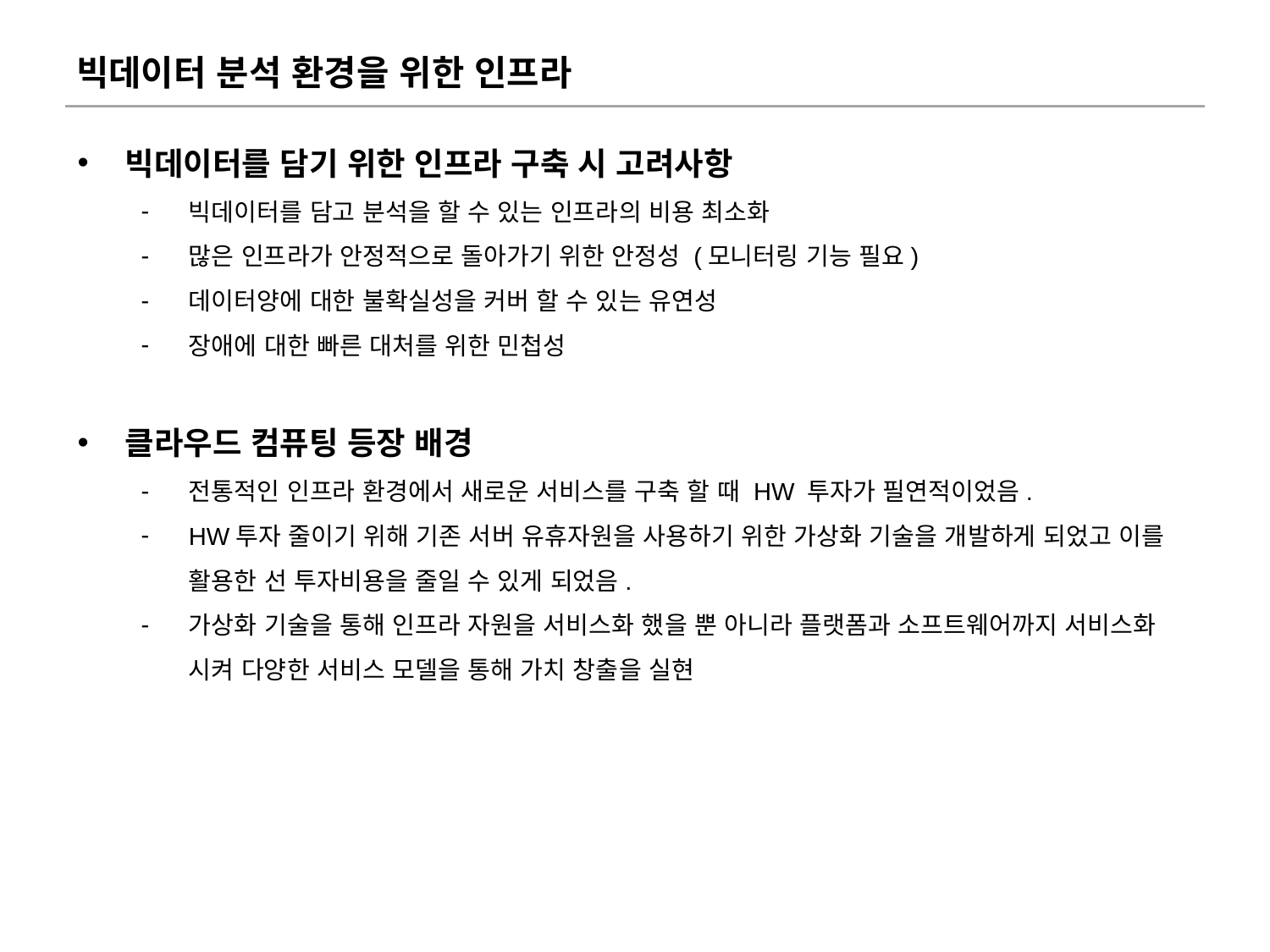

# 빅데이터 분석 환경을 위한 인프라
빅데이터를 담기 위한 인프라 구축 시 고려사항
빅데이터를 담고 분석을 할 수 있는 인프라의 비용 최소화
많은 인프라가 안정적으로 돌아가기 위한 안정성 (모니터링 기능 필요)
데이터양에 대한 불확실성을 커버 할 수 있는 유연성
장애에 대한 빠른 대처를 위한 민첩성

클라우드 컴퓨팅 등장 배경
전통적인 인프라 환경에서 새로운 서비스를 구축 할 때 HW 투자가 필연적이었음.
HW투자 줄이기 위해 기존 서버 유휴자원을 사용하기 위한 가상화 기술을 개발하게 되었고 이를 활용한 선 투자비용을 줄일 수 있게 되었음.
가상화 기술을 통해 인프라 자원을 서비스화 했을 뿐 아니라 플랫폼과 소프트웨어까지 서비스화 시켜 다양한 서비스 모델을 통해 가치 창출을 실현